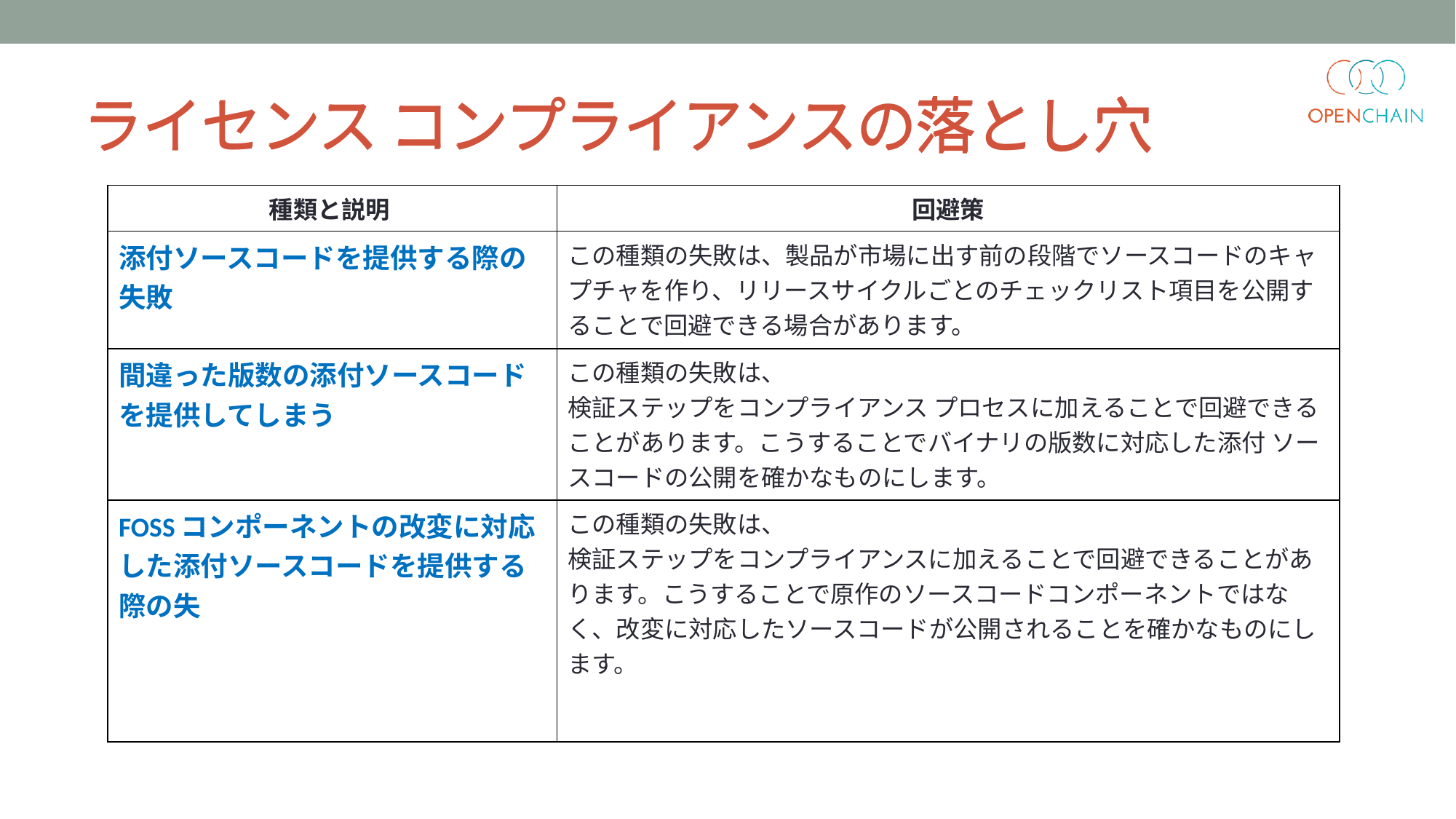

ライセンス コンプライアンスの落とし穴
# ライセンス コンプライアンスの落とし穴
| 種類と説明 | 回避策 |
| --- | --- |
| 添付ソースコードを提供する際の失敗 | この種類の失敗は、製品が市場に出す前の段階でソースコードのキャプチャを作り、リリースサイクルごとのチェックリスト項目を公開することで回避できる場合があります。 |
| 間違った版数の添付ソースコードを提供してしまう | この種類の失敗は、 検証ステップをコンプライアンス プロセスに加えることで回避できることがあります。こうすることでバイナリの版数に対応した添付 ソースコードの公開を確かなものにします。 |
| FOSSコンポーネントの改変に対応した添付ソースコードを提供する際の失 | この種類の失敗は、 検証ステップをコンプライアンスに加えることで回避できることがあります。こうすることで原作のソースコードコンポーネントではなく、改変に対応したソースコードが公開されることを確かなものにします。 |